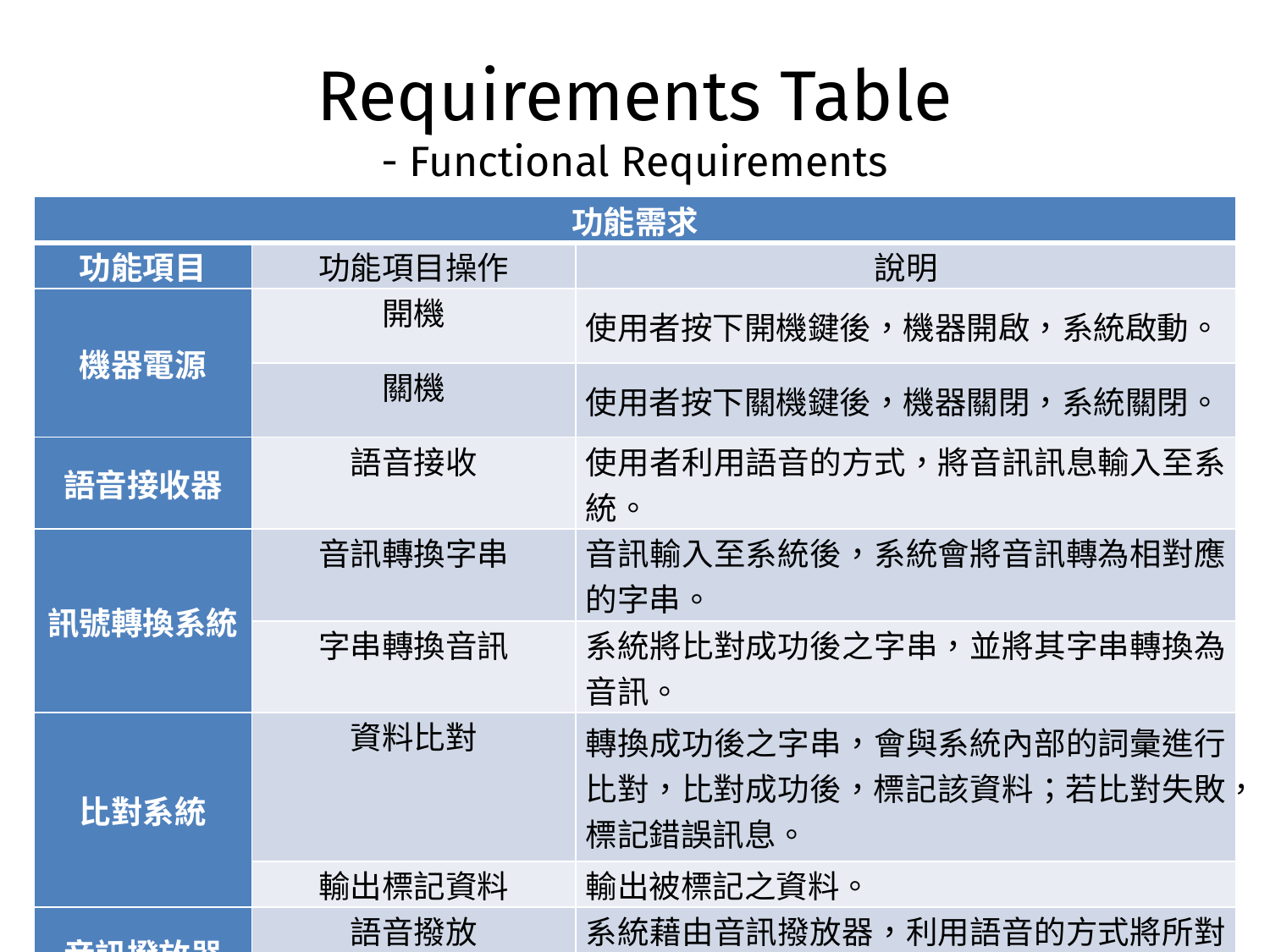

# Requirements Table - Functional Requirements
| 功能需求 |  |  |
| --- | --- | --- |
| 功能項目 | 功能項目操作 | 說明 |
| 機器電源 | 開機 | 使用者按下開機鍵後，機器開啟，系統啟動。 |
|  | 關機 | 使用者按下關機鍵後，機器關閉，系統關閉。 |
| 語音接收器 | 語音接收 | 使用者利用語音的方式，將音訊訊息輸入至系統。 |
| 訊號轉換系統 | 音訊轉換字串 | 音訊輸入至系統後，系統會將音訊轉為相對應的字串。 |
|  | 字串轉換音訊 | 系統將比對成功後之字串，並將其字串轉換為音訊。 |
| 比對系統 | 資料比對 | 轉換成功後之字串，會與系統內部的詞彙進行比對，比對成功後，標記該資料；若比對失敗，標記錯誤訊息。 |
|  | 輸出標記資料 | 輸出被標記之資料。 |
| 音訊撥放器 | 語音撥放 | 系統藉由音訊撥放器，利用語音的方式將所對應的資料輸出。 |